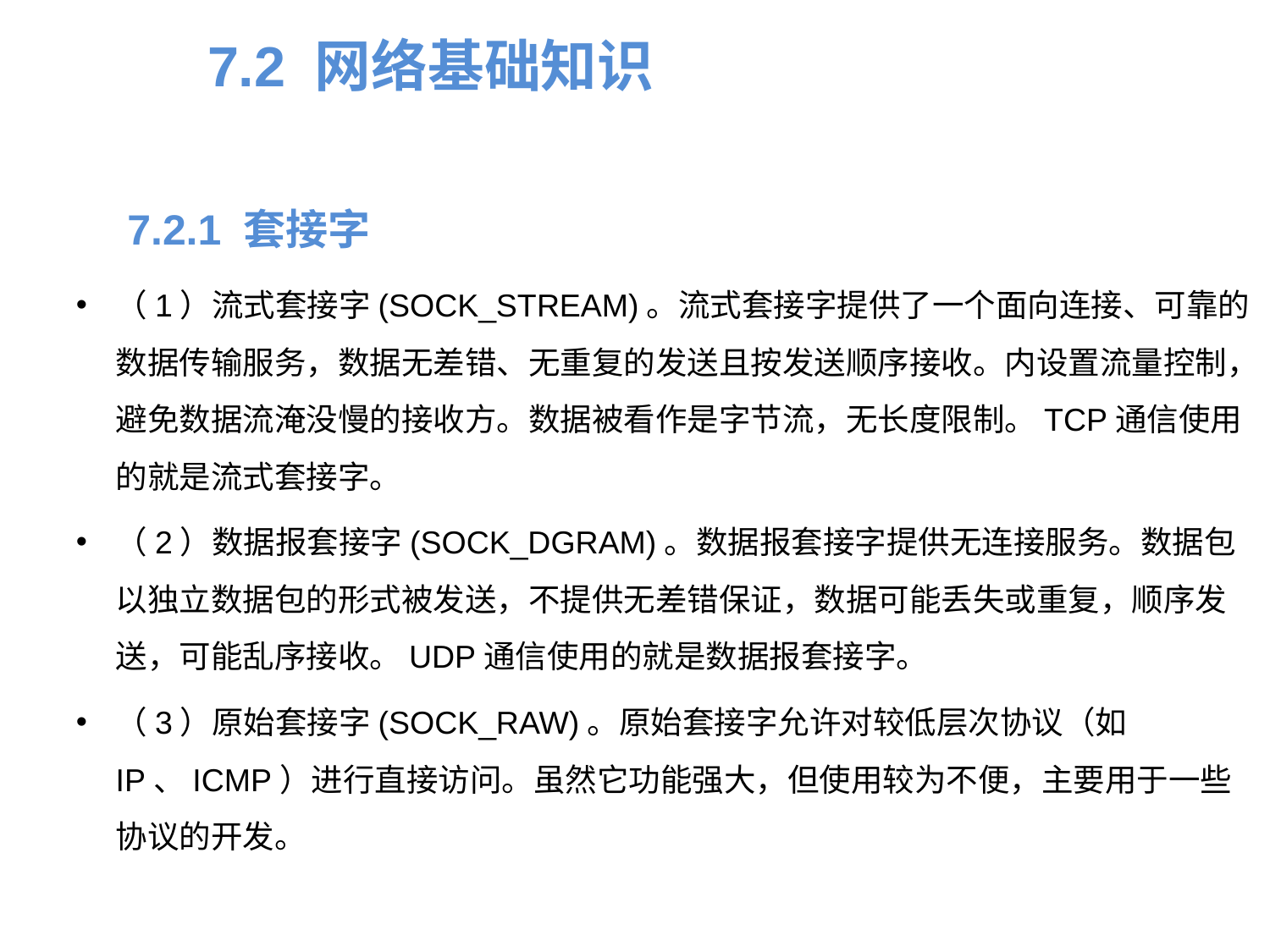

7.2 网络基础知识
7.2.1 套接字
（1）流式套接字(SOCK_STREAM)。流式套接字提供了一个面向连接、可靠的数据传输服务，数据无差错、无重复的发送且按发送顺序接收。内设置流量控制，避免数据流淹没慢的接收方。数据被看作是字节流，无长度限制。TCP通信使用的就是流式套接字。
（2）数据报套接字(SOCK_DGRAM)。数据报套接字提供无连接服务。数据包以独立数据包的形式被发送，不提供无差错保证，数据可能丢失或重复，顺序发送，可能乱序接收。UDP通信使用的就是数据报套接字。
（3）原始套接字(SOCK_RAW)。原始套接字允许对较低层次协议（如IP、ICMP）进行直接访问。虽然它功能强大，但使用较为不便，主要用于一些协议的开发。